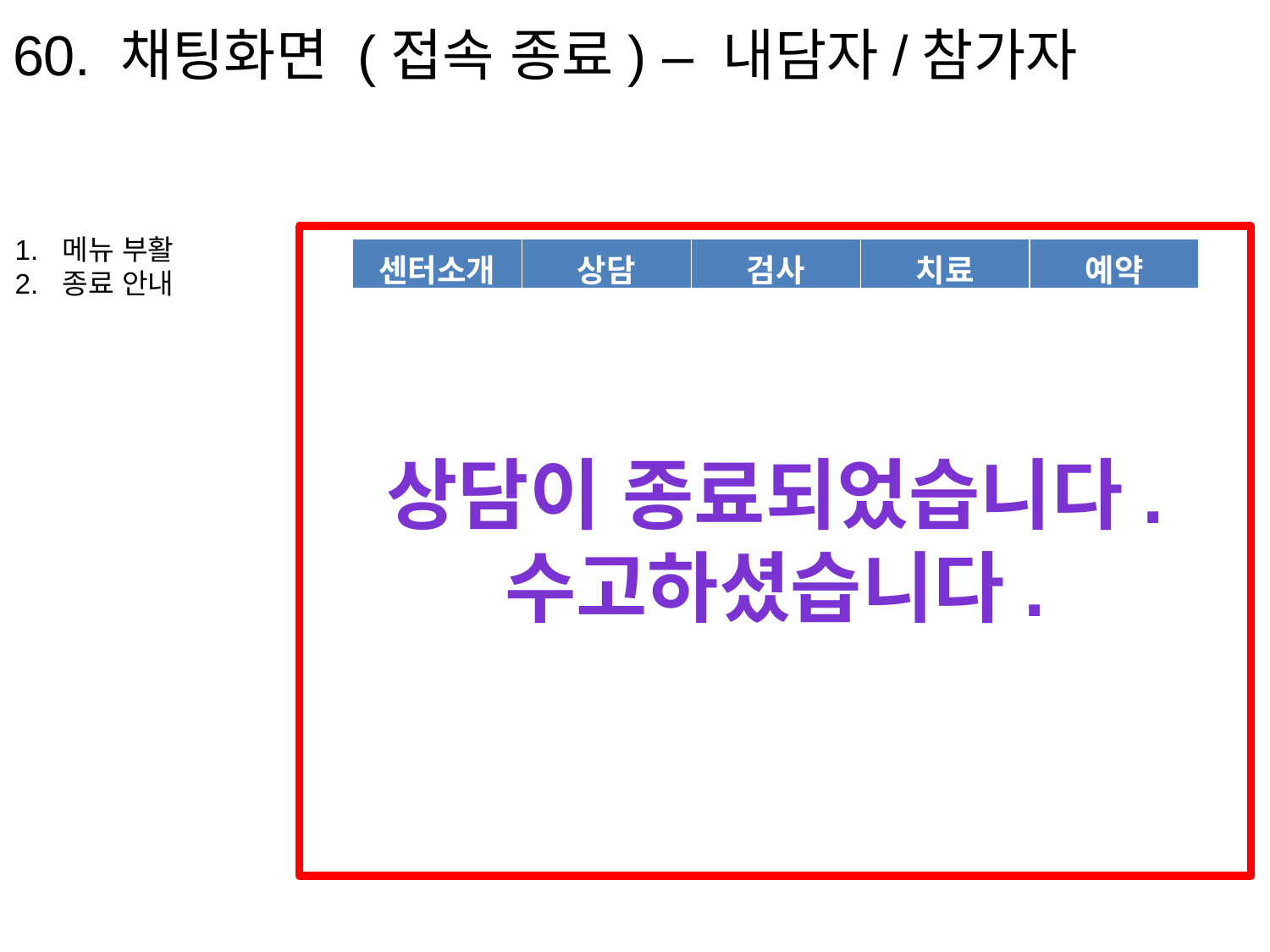

60. 채팅화면 (접속 종료) – 내담자/참가자

메뉴 부활
종료 안내
| 센터소개 | 상담 | 검사 | 치료 | 예약 |
| --- | --- | --- | --- | --- |
상담이 종료되었습니다.
수고하셨습니다.